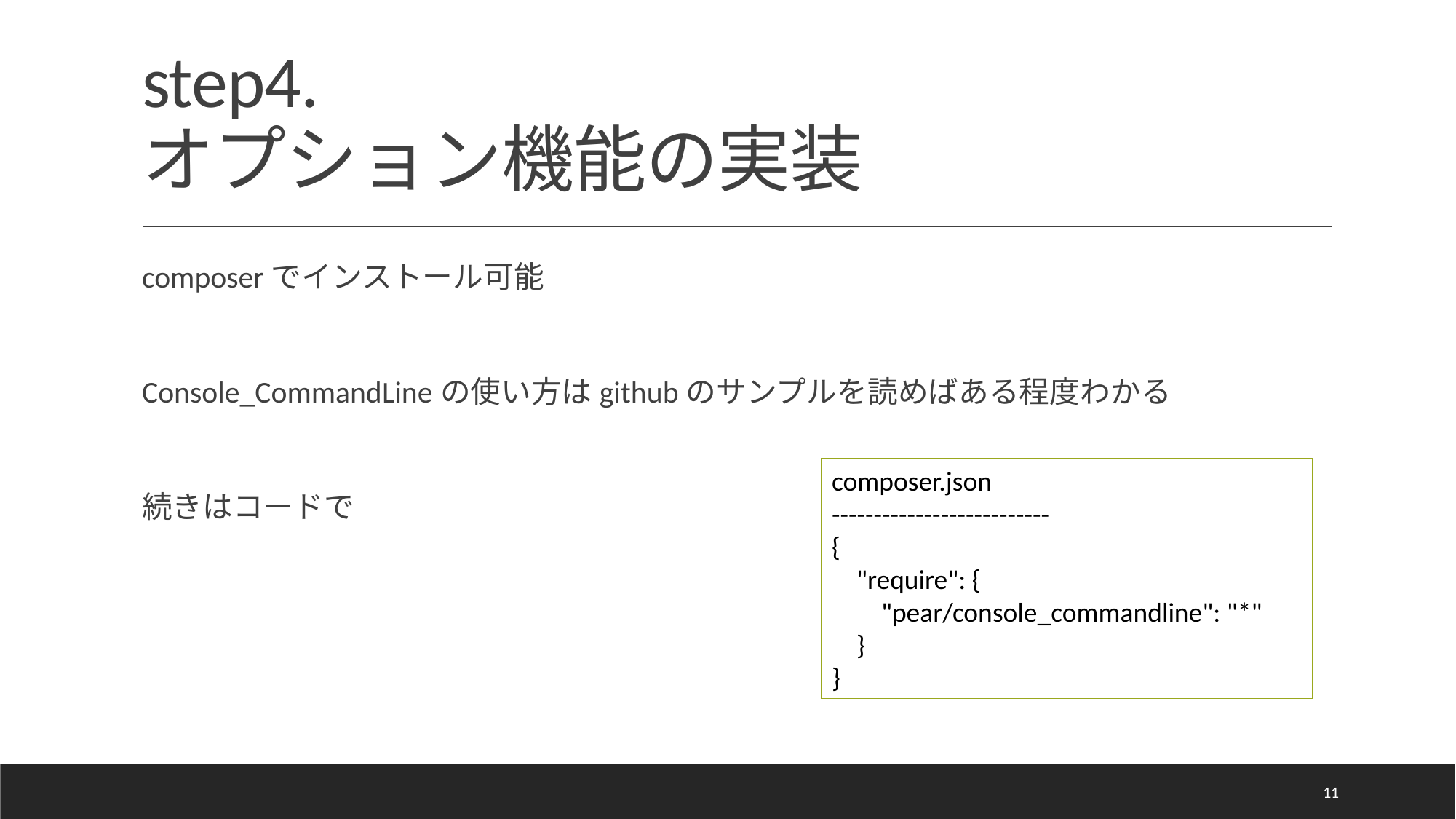

# step4. オプション機能の実装
composerでインストール可能

Console_CommandLineの使い方はgithubのサンプルを読めばある程度わかる

続きはコードで

composer.json
--------------------------
{
    "require": {
        "pear/console_commandline": "*"
    }
}

11